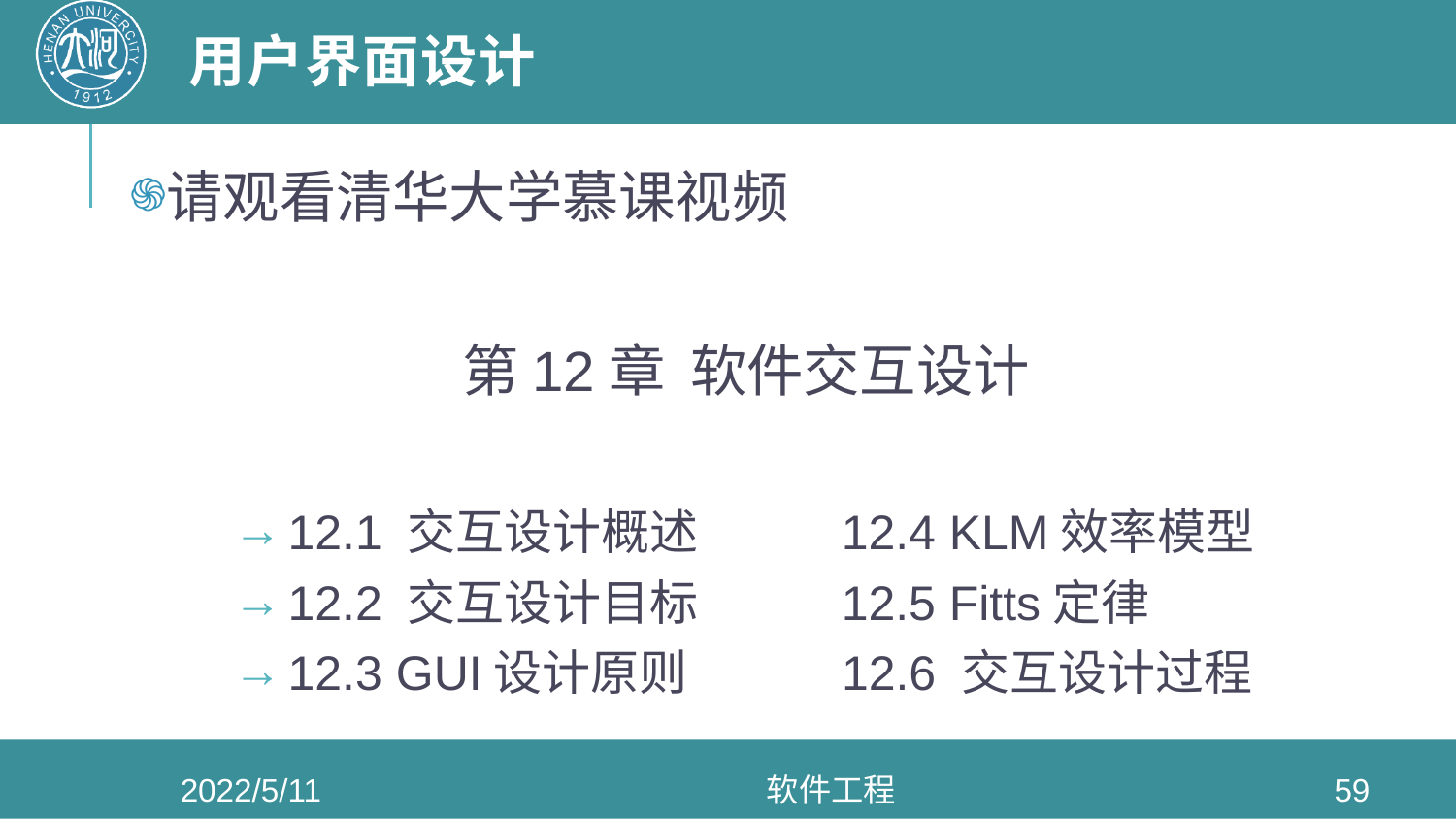

# 用户界面设计
请观看清华大学慕课视频

第12章  软件交互设计

12.1 交互设计概述            12.4 KLM效率模型
12.2 交互设计目标            12.5 Fitts定律
12.3 GUI设计原则             12.6 交互设计过程
2022/5/11
软件工程
59